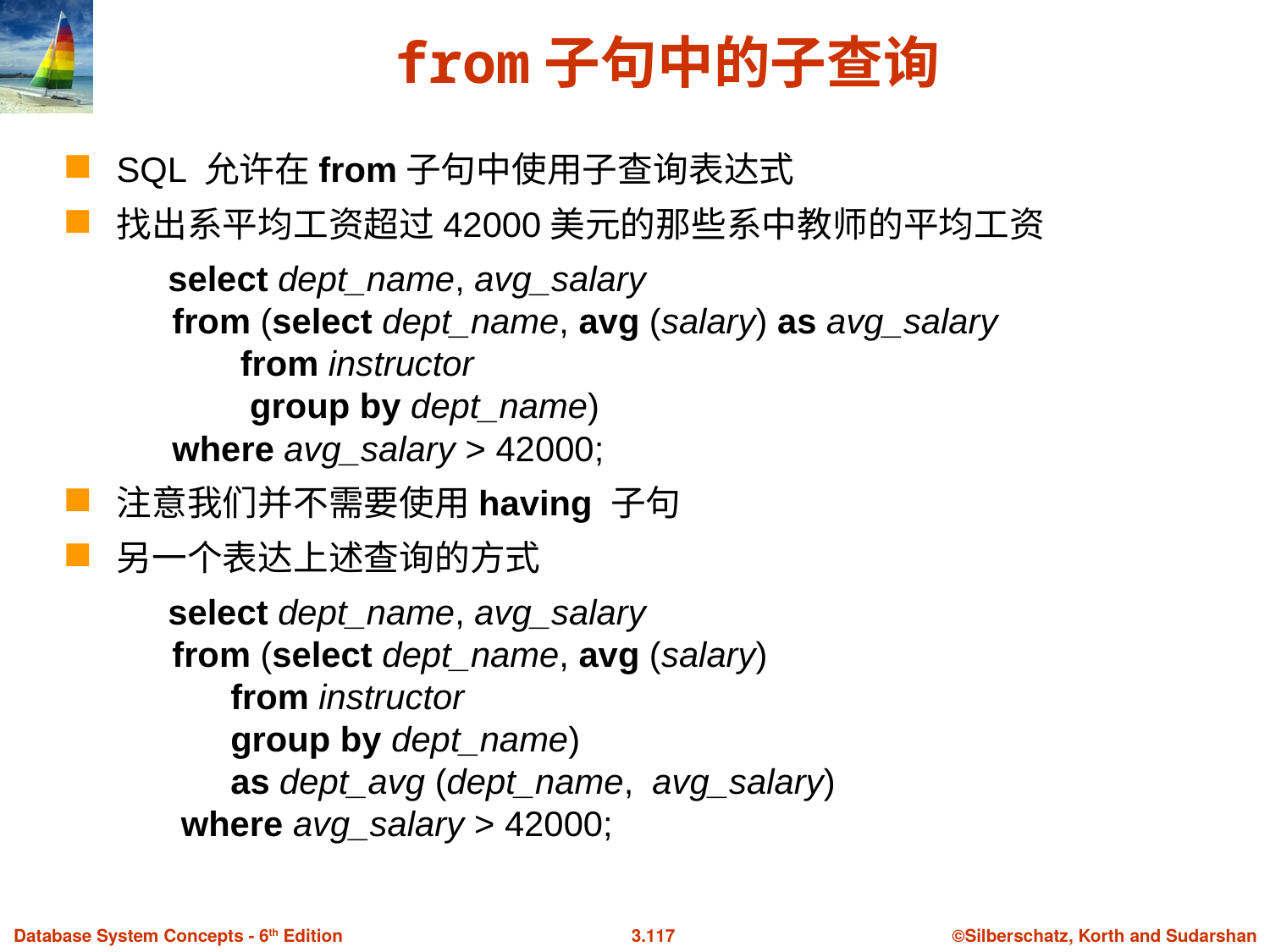

# from子句中的子查询
SQL 允许在from子句中使用子查询表达式
找出系平均工资超过42000美元的那些系中教师的平均工资
    select dept_name, avg_salary
from (select dept_name, avg (salary) as avg_salary
       from instructor
        group by dept_name)
where avg_salary > 42000;
注意我们并不需要使用having 子句
另一个表达上述查询的方式
    select dept_name, avg_salary
from (select dept_name, avg (salary)
      from instructor
      group by dept_name)
      as dept_avg (dept_name,  avg_salary)
 where avg_salary > 42000;